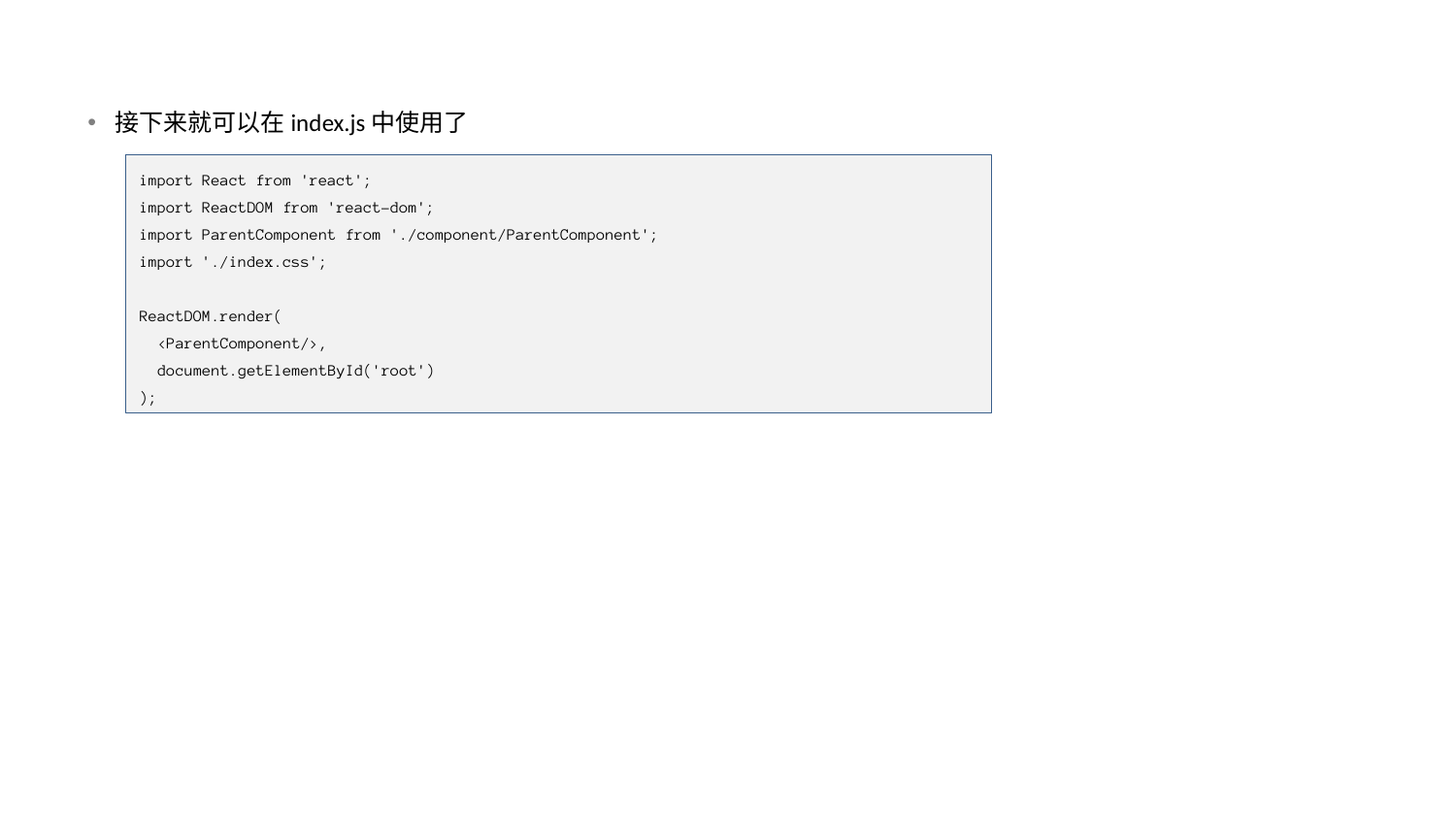

接下来就可以在index.js中使用了
import React from 'react';
import ReactDOM from 'react-dom';
import ParentComponent from './component/ParentComponent';
import './index.css';

ReactDOM.render(
  <ParentComponent/>,
  document.getElementById('root')
);